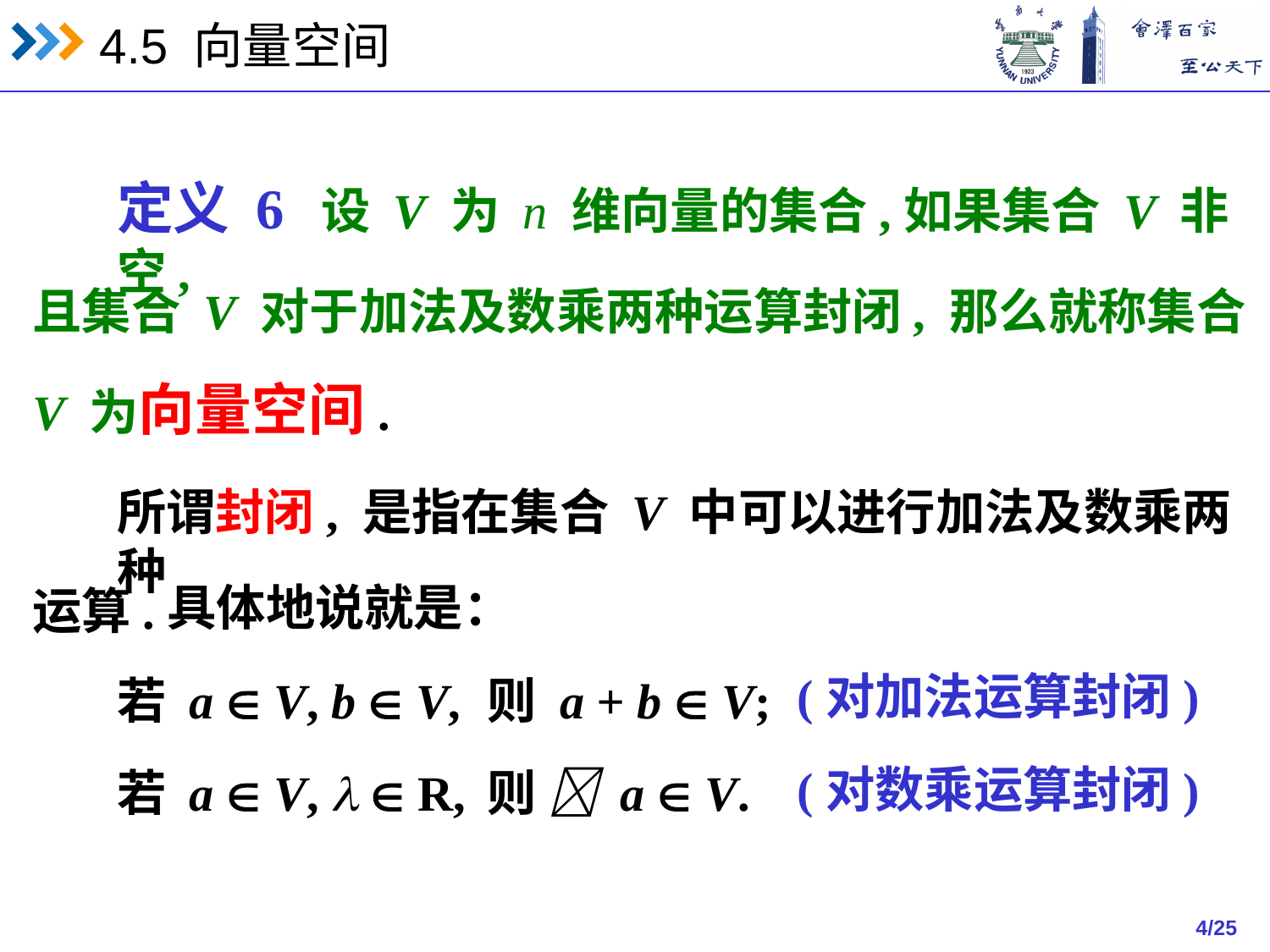

定义 6  设 V 为 n 维向量的集合,如果集合 V 非空,
且集合 V 对于加法及数乘两种运算封闭, 那么就称集合
V 为向量空间.
所谓封闭, 是指在集合 V 中可以进行加法及数乘两种
具体地说就是：
运算.
(对加法运算封闭)
若 a ∈ V, b ∈ V,
则 a + b ∈ V;
(对数乘运算封闭)
若 a ∈ V, λ ∈ R,
则 λ a ∈ V.